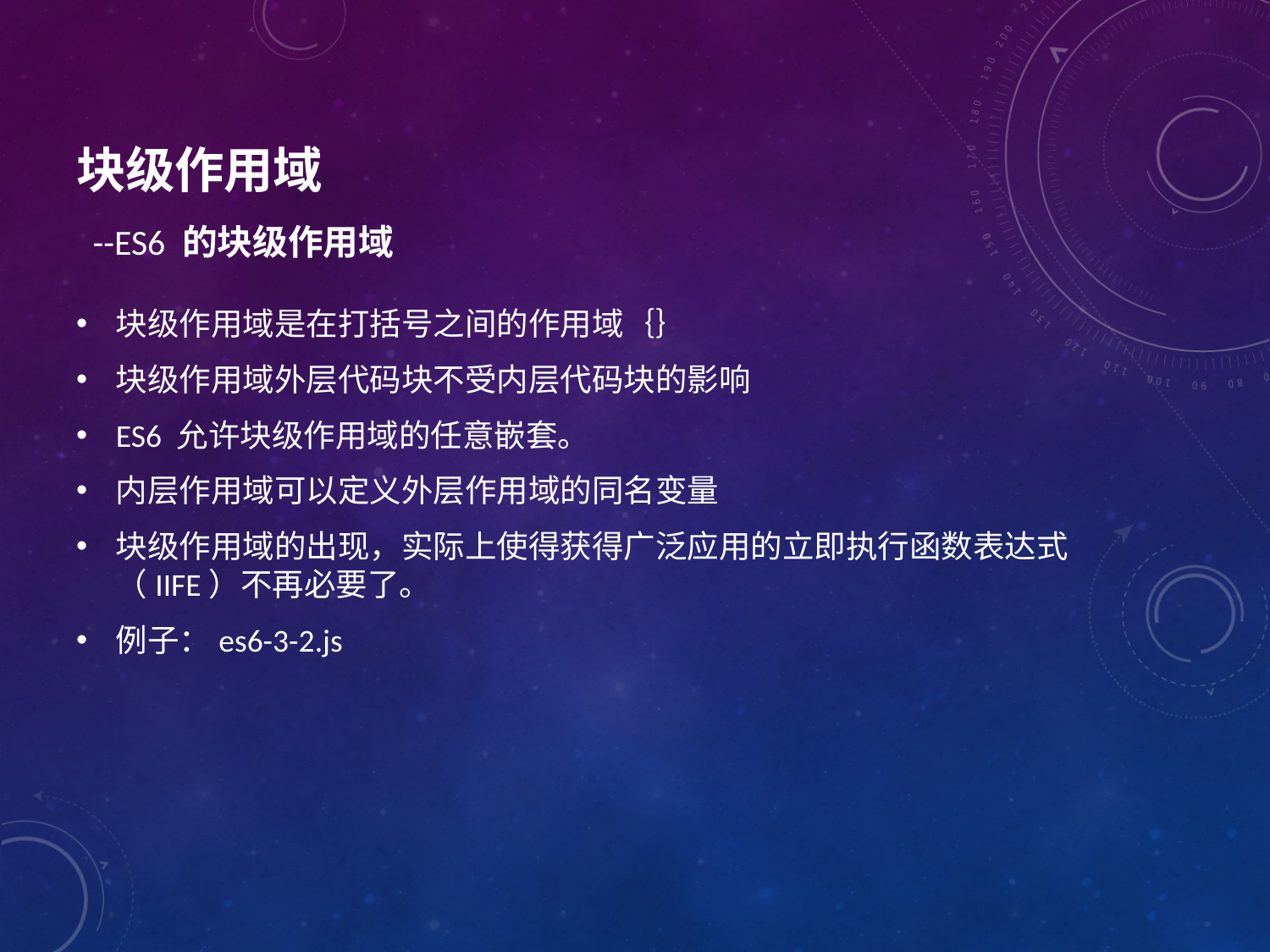

# 块级作用域 --ES6 的块级作用域
块级作用域是在打括号之间的作用域｛｝
块级作用域外层代码块不受内层代码块的影响
ES6 允许块级作用域的任意嵌套。
内层作用域可以定义外层作用域的同名变量
块级作用域的出现，实际上使得获得广泛应用的立即执行函数表达式（IIFE）不再必要了。
例子：es6-3-2.js